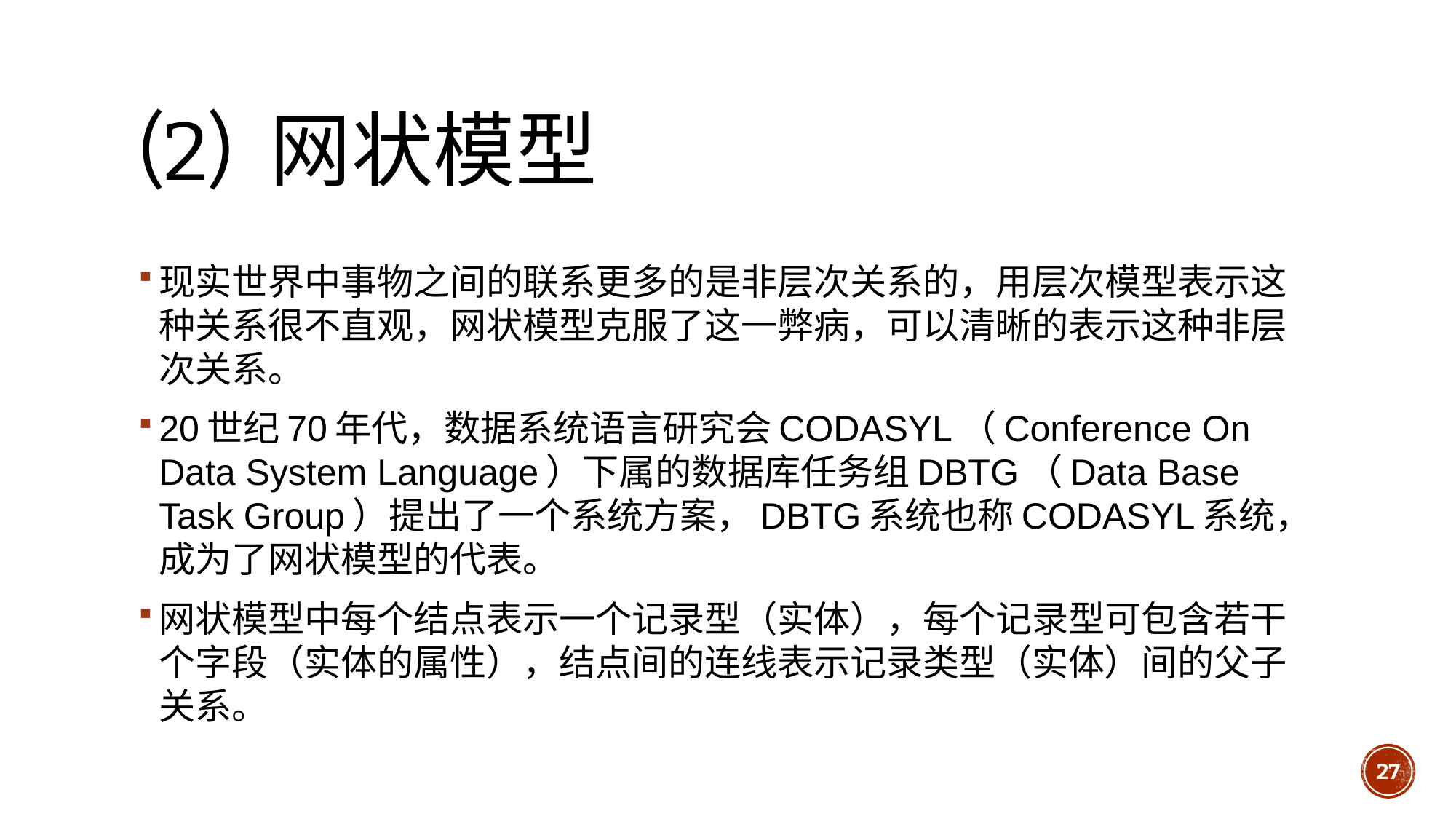

# (2) 网状模型
现实世界中事物之间的联系更多的是非层次关系的，用层次模型表示这种关系很不直观，网状模型克服了这一弊病，可以清晰的表示这种非层次关系。
20世纪70年代，数据系统语言研究会CODASYL（Conference On Data System Language）下属的数据库任务组DBTG（Data Base Task Group）提出了一个系统方案，DBTG系统也称CODASYL系统，成为了网状模型的代表。
网状模型中每个结点表示一个记录型（实体），每个记录型可包含若干个字段（实体的属性），结点间的连线表示记录类型（实体）间的父子关系。

27